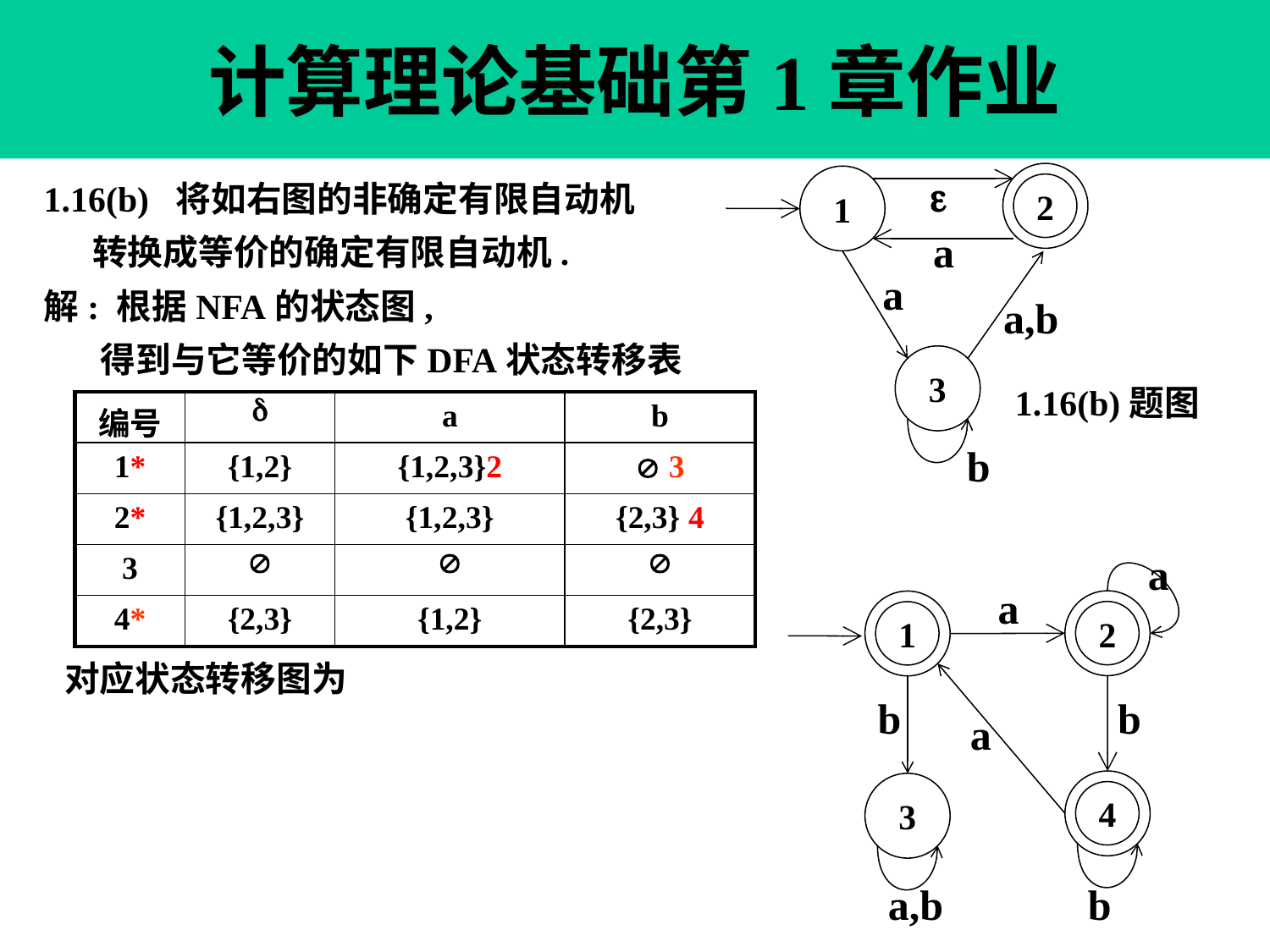

计算理论基础第1章作业
ε
2
1.16(b)  将如右图的非确定有限自动机
     转换成等价的确定有限自动机.
解: 根据NFA的状态图,
      得到与它等价的如下DFA状态转移表
1

a
a
a,b
3
1.16(b)题图
| 编号 | δ | a | b |
| --- | --- | --- | --- |
| 1\* | {1,2} | {1,2,3}2 | ∅ 3 |
| 2\* | {1,2,3} | {1,2,3} | {2,3} 4 |
| 3 | ∅ | ∅ | ∅ |
| 4\* | {2,3} | {1,2} | {2,3} |
b
a
a
2
1

对应状态转移图为
b
b
a
4
3

a,b
b